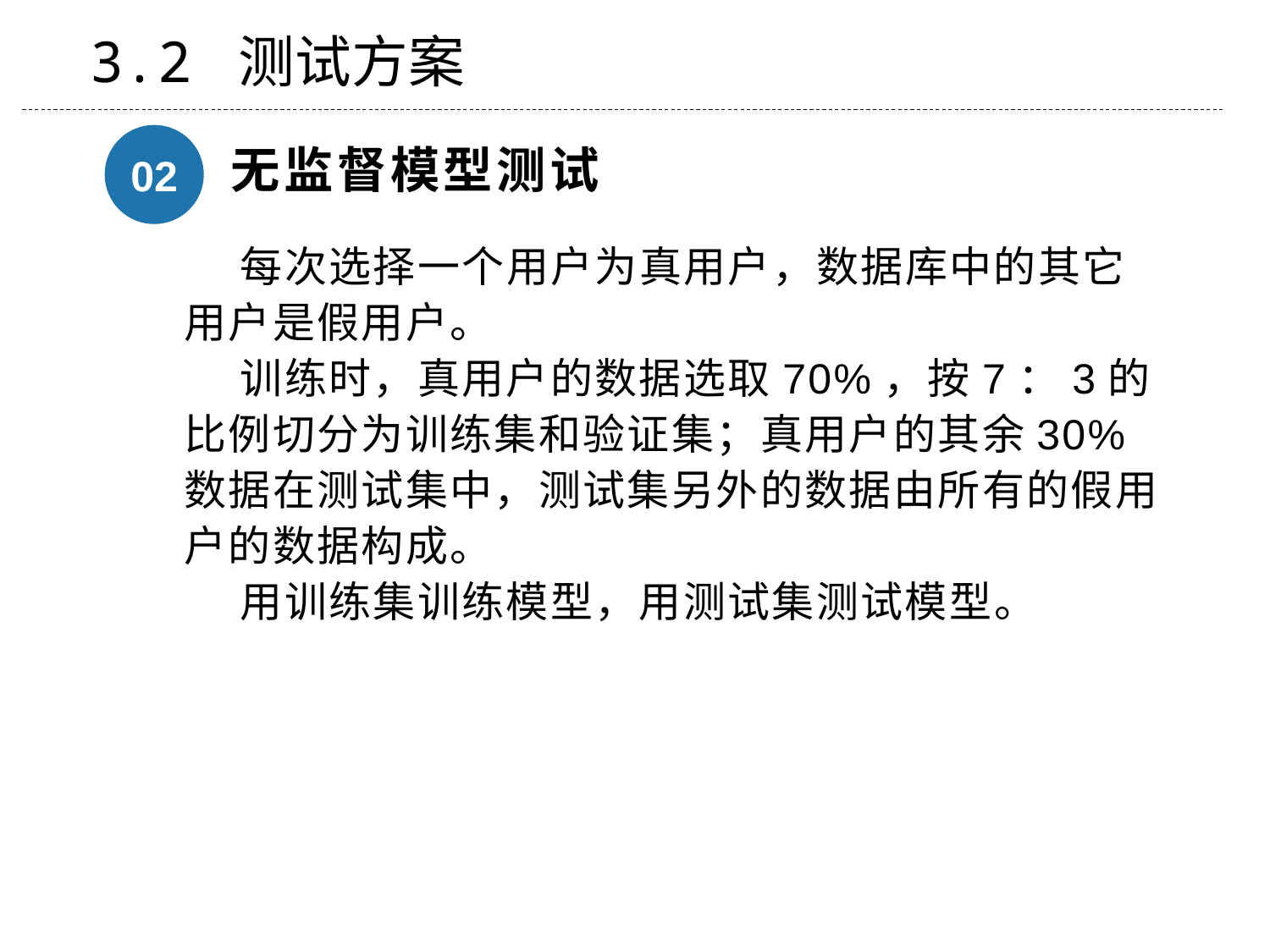

3.2 测试方案
02
无监督模型测试
    每次选择一个用户为真用户，数据库中的其它用户是假用户。
    训练时，真用户的数据选取70%，按7：3的比例切分为训练集和验证集；真用户的其余30%数据在测试集中，测试集另外的数据由所有的假用户的数据构成。
    用训练集训练模型，用测试集测试模型。